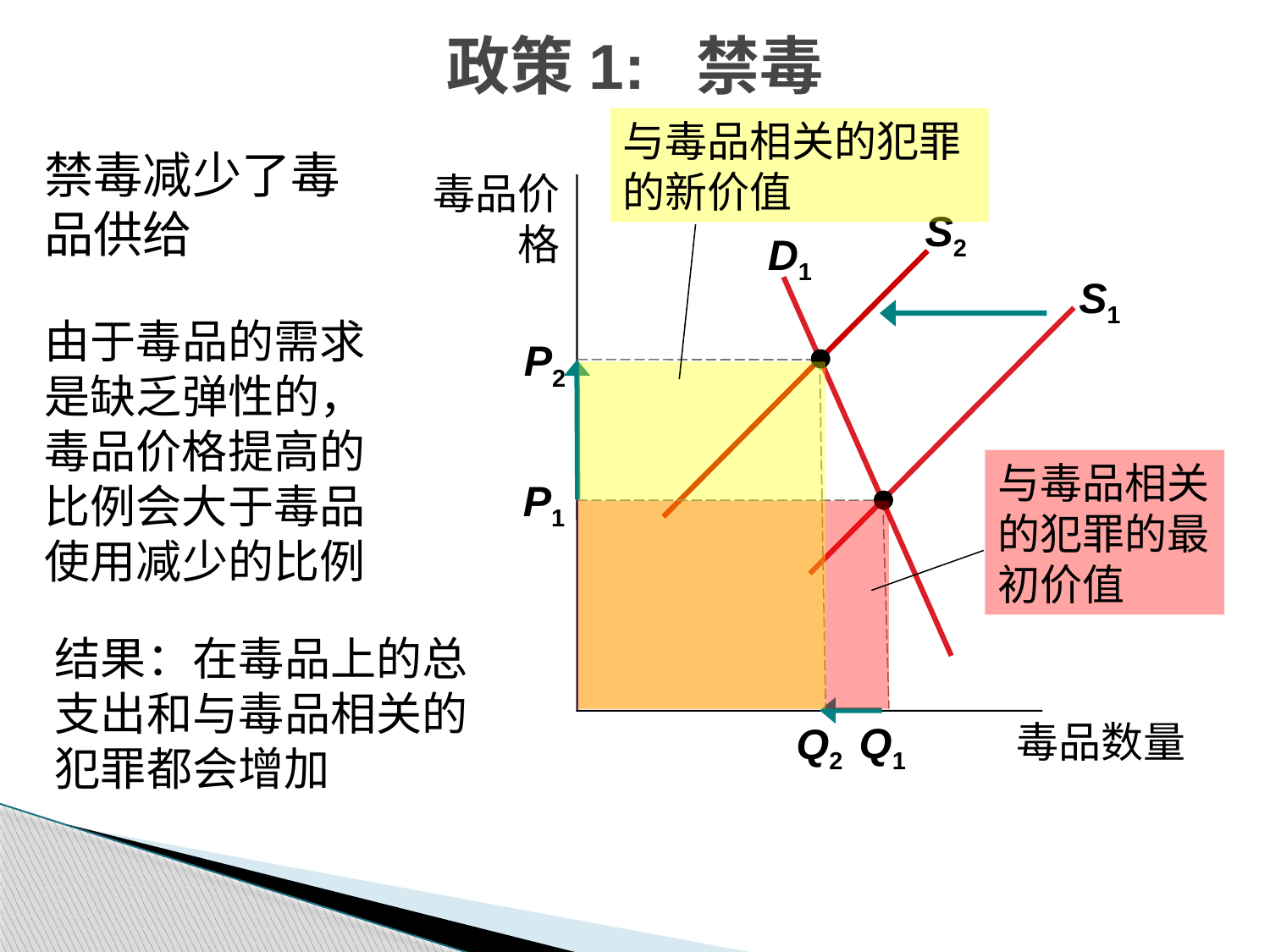

政策1:  禁毒
与毒品相关的犯罪的新价值

禁毒减少了毒品供给
毒品价格

毒品数量
S2

D1

S1

由于毒品的需求是缺乏弹性的，毒品价格提高的比例会大于毒品使用减少的比例

P2

Q2

与毒品相关的犯罪的最初价值

P1

Q1

结果：在毒品上的总支出和与毒品相关的犯罪都会增加